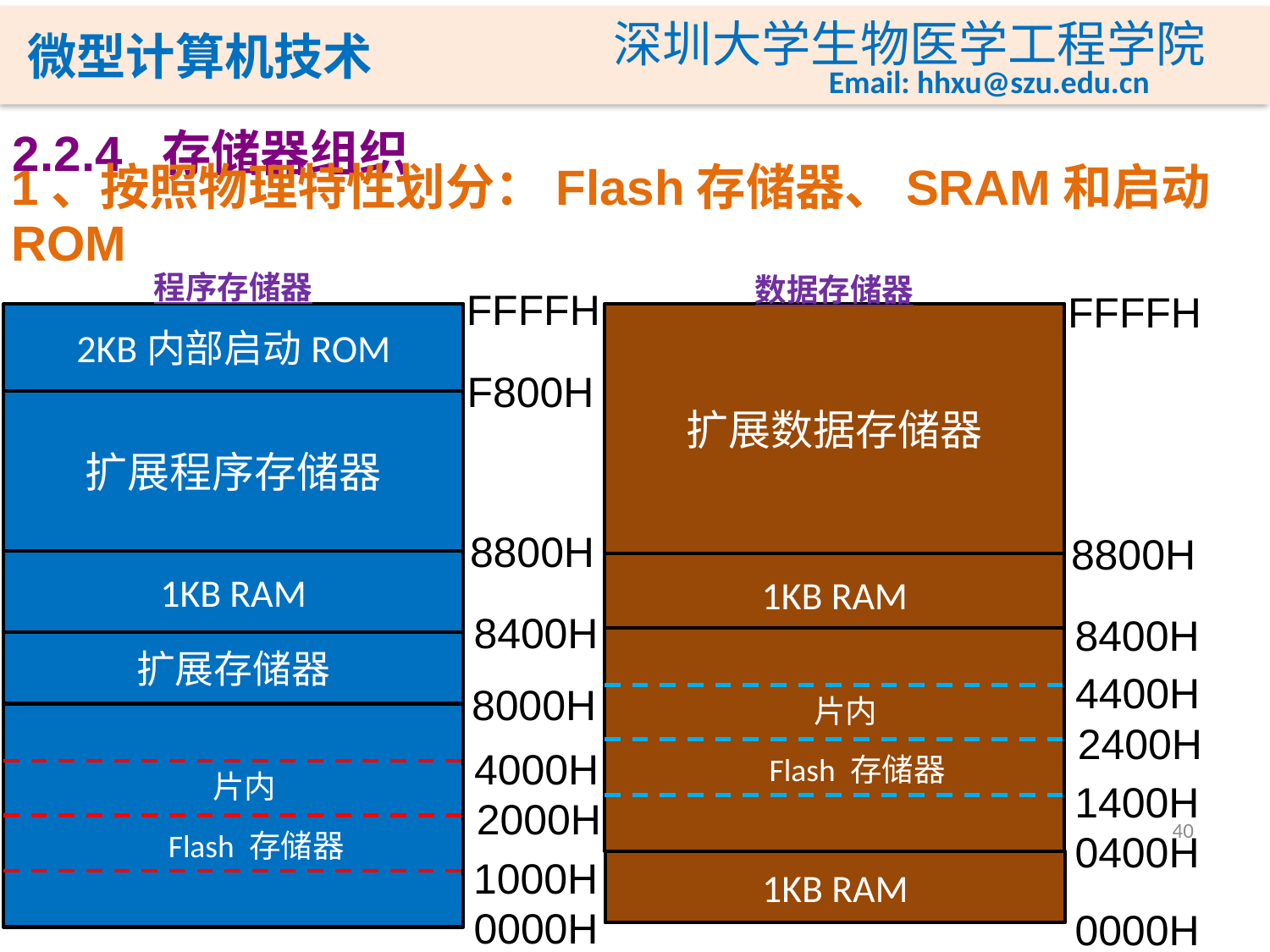

# 2.2.4  存储器组织
1、按照物理特性划分：Flash存储器、SRAM和启动ROM
程序存储器
数据存储器
FFFFH
FFFFH
2KB内部启动ROM
扩展数据存储器
F800H
扩展程序存储器
8800H
8800H
1KB RAM
1KB RAM
8400H
8400H

扩展存储器
4400H
8000H
片内

2400H
4000H
Flash 存储器
片内
1400H
2000H
40
0400H
Flash 存储器
1000H
1KB RAM
0000H
0000H